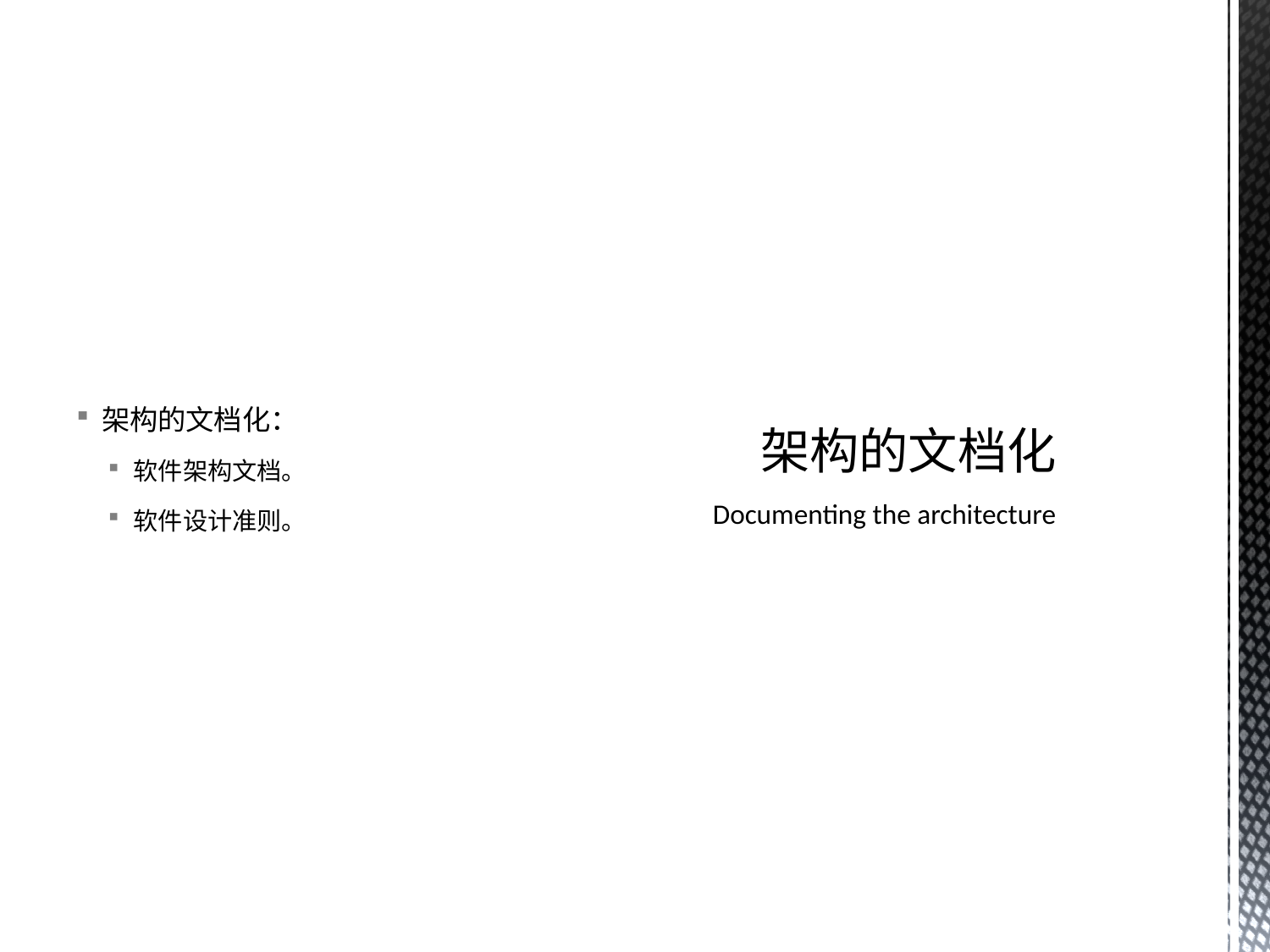

架构的文档化：
软件架构文档。
软件设计准则。
# 架构的文档化 Documenting the architecture